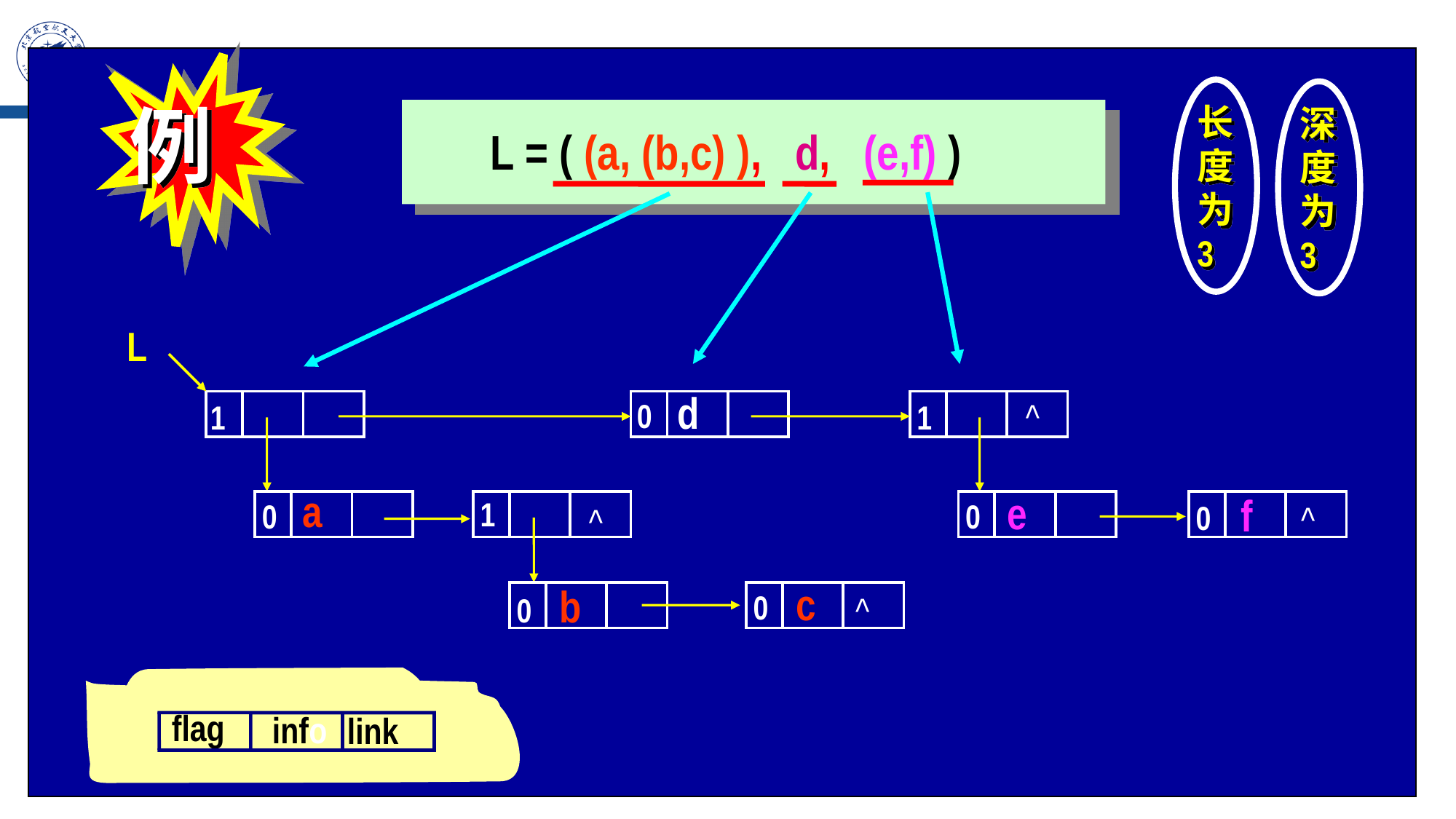

例

长
度
为
3

深
度
为
3

   L = ( (a, (b,c) ),   d,   (e,f) )

L

d
^
0
1

1

a
e
f
1
0
0

0

^
^

c
b
0

^
0

info
link
flag